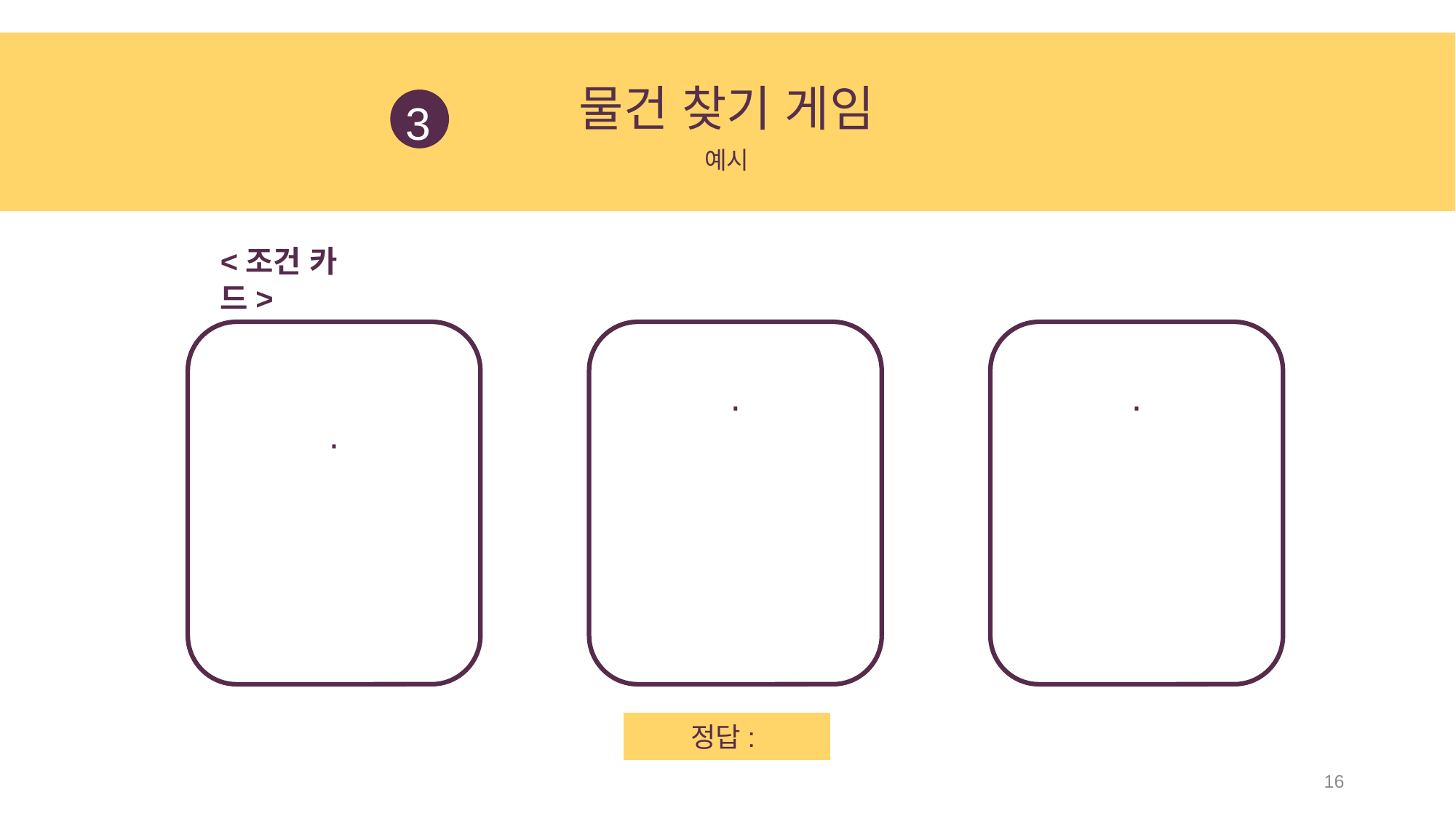

물건 찾기 게임

3
예시
<조건 카드>

.
.
.
정답:
16